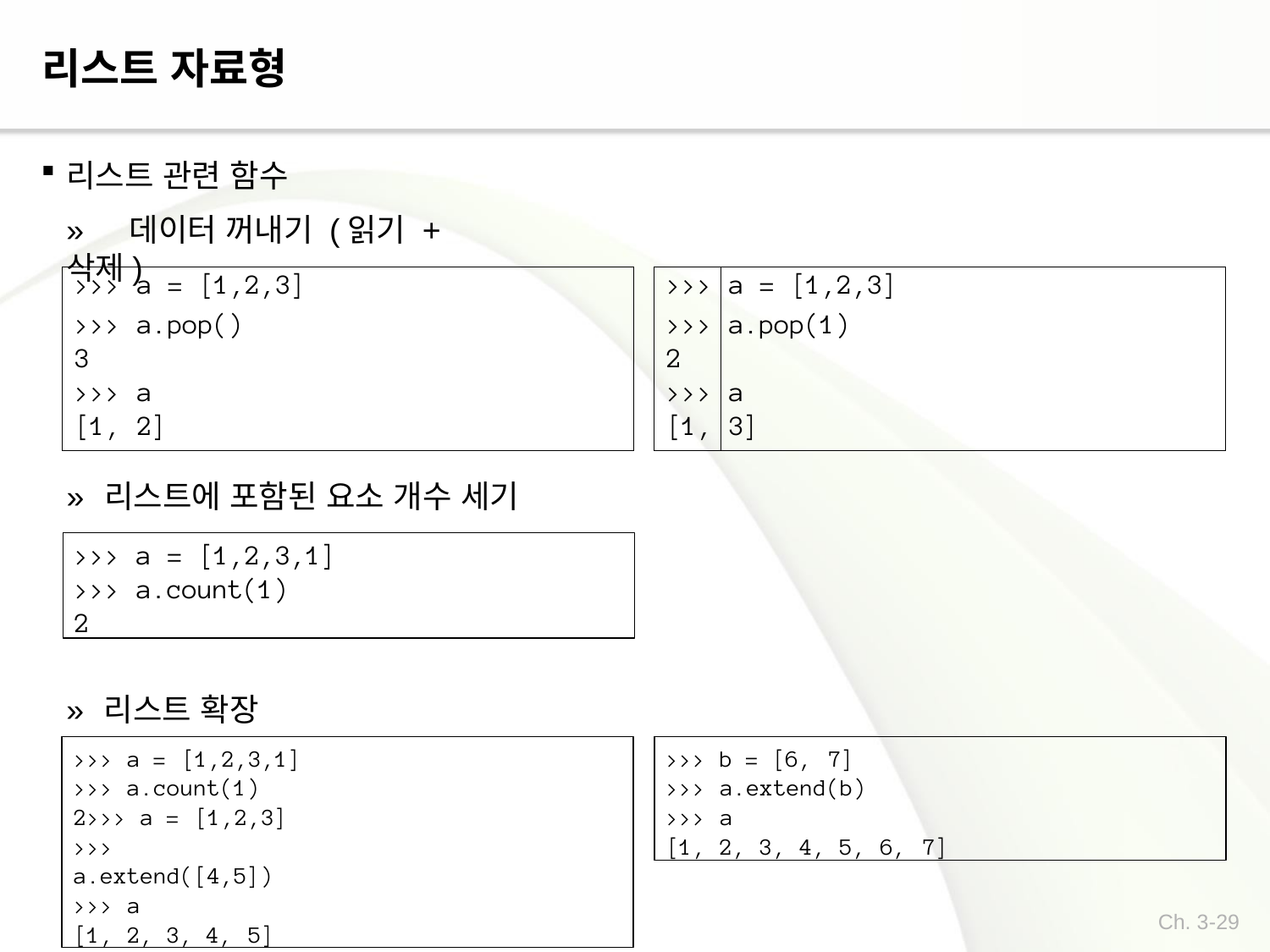

# 리스트 자료형
리스트 관련 함수
»	데이터 꺼내기 (읽기 + 삭제)
| >>> | a = [1,2,3] |  | >>> | a = [1,2,3] |
| --- | --- | --- | --- | --- |
| >>> | a.pop() |  | >>> | a.pop(1) |
| 3 |  |  | 2 |  |
| >>> | a |  | >>> | a |
| [1, | 2] |  | [1, | 3] |
»	리스트에 포함된 요소 개수 세기
>>> a = [1,2,3,1]
>>> a.count(1)
2
»	리스트 확장
>>> a = [1,2,3,1]
>>> a.count(1)  2>>> a = [1,2,3]
>>> a.extend([4,5])
>>> a
[1, 2, 3, 4, 5]
>>> b = [6, 7]
>>> a.extend(b)
>>> a
[1, 2, 3, 4, 5, 6, 7]
Ch. 3-29